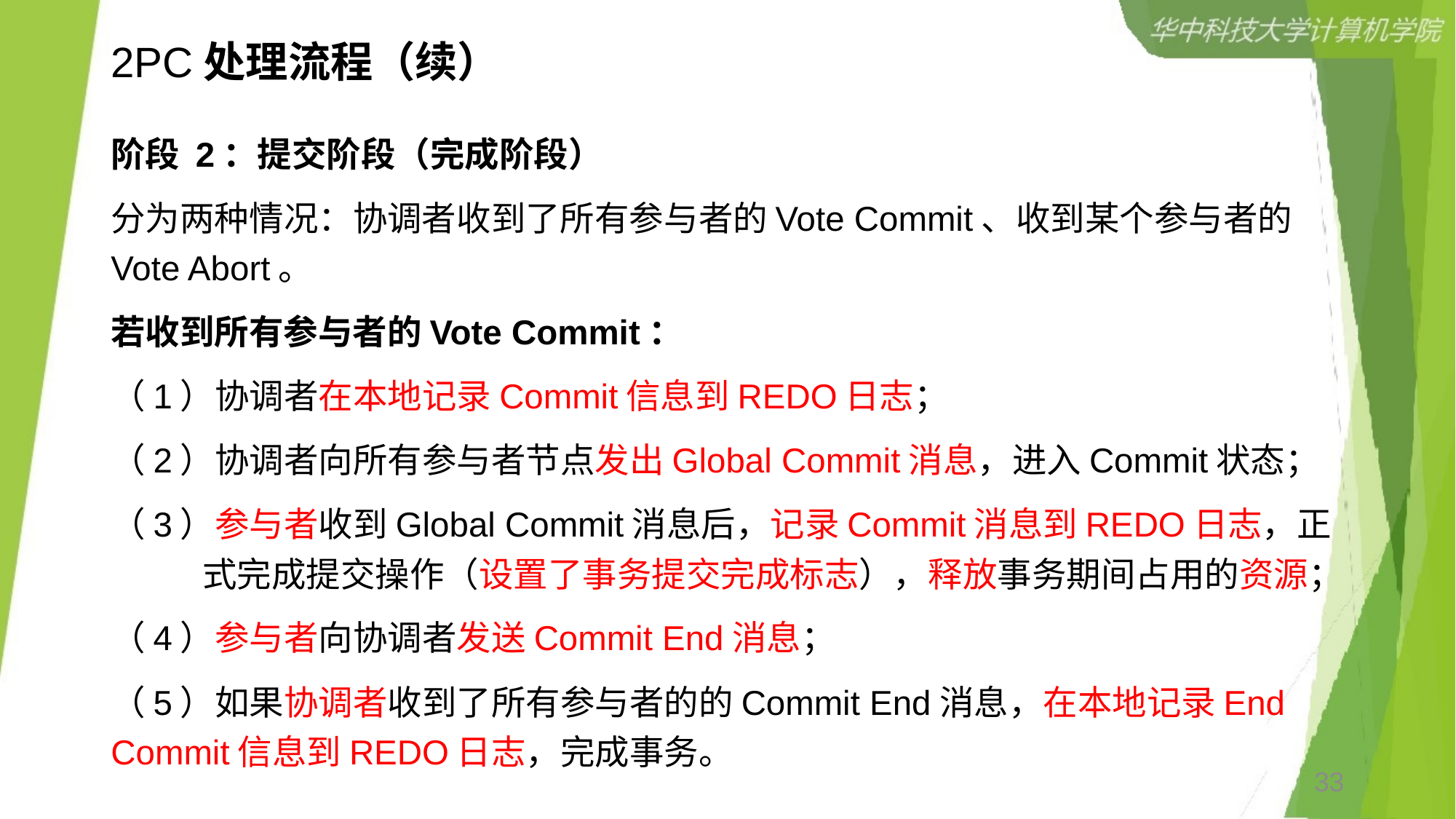

# 2PC处理流程（续）
阶段 2：提交阶段（完成阶段）
分为两种情况：协调者收到了所有参与者的Vote Commit、收到某个参与者的Vote Abort。
若收到所有参与者的Vote Commit：
（1）协调者在本地记录Commit信息到REDO日志；
（2）协调者向所有参与者节点发出Global Commit消息，进入Commit状态；
（3）参与者收到Global Commit消息后，记录Commit消息到REDO日志，正式完成提交操作（设置了事务提交完成标志），释放事务期间占用的资源；
（4）参与者向协调者发送Commit End消息；
（5）如果协调者收到了所有参与者的的Commit End消息，在本地记录End Commit信息到REDO日志，完成事务。
33